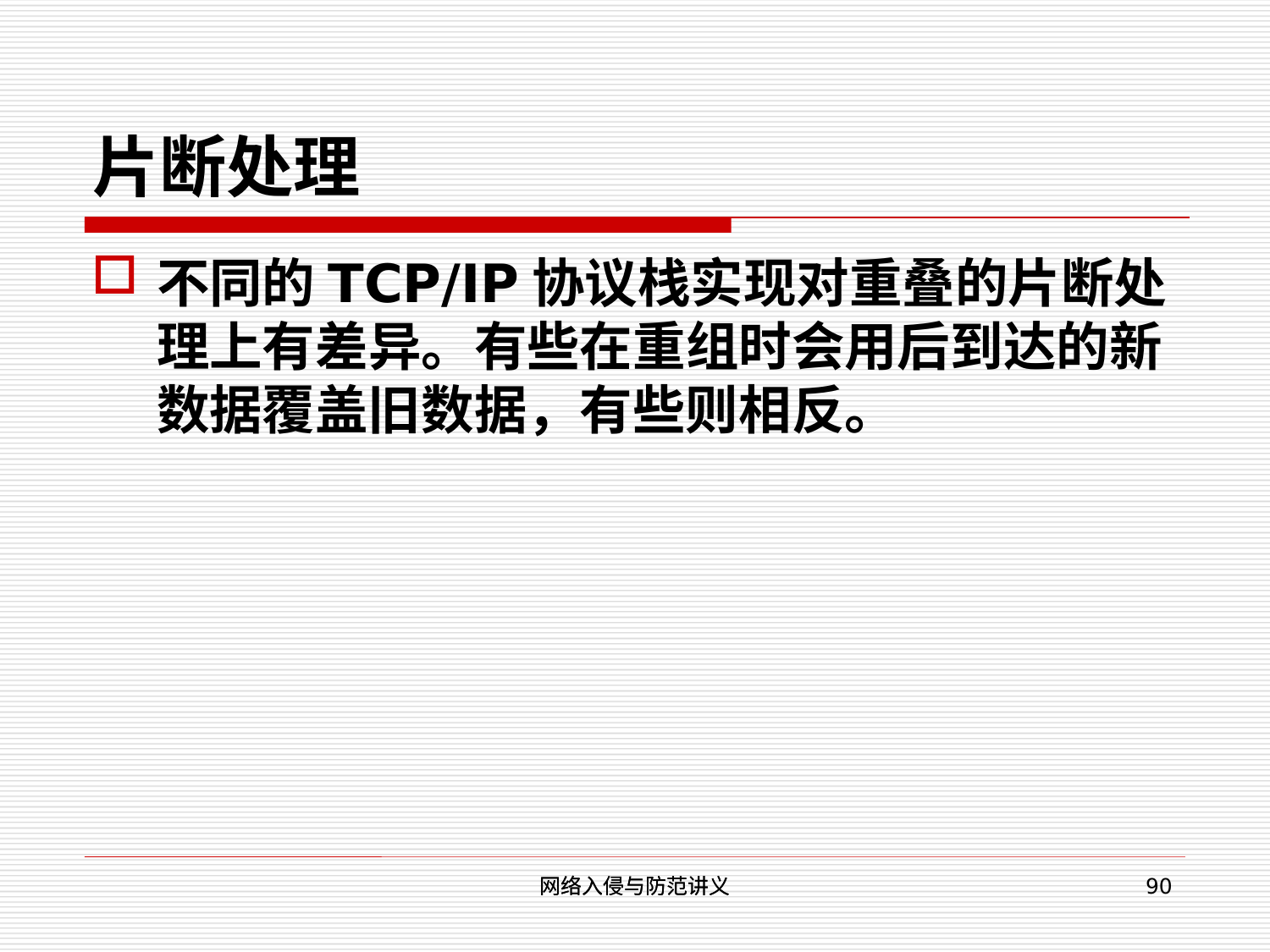

# 片断处理
不同的TCP/IP协议栈实现对重叠的片断处理上有差异。有些在重组时会用后到达的新数据覆盖旧数据，有些则相反。

网络入侵与防范讲义
网络入侵与防范讲义
90
90